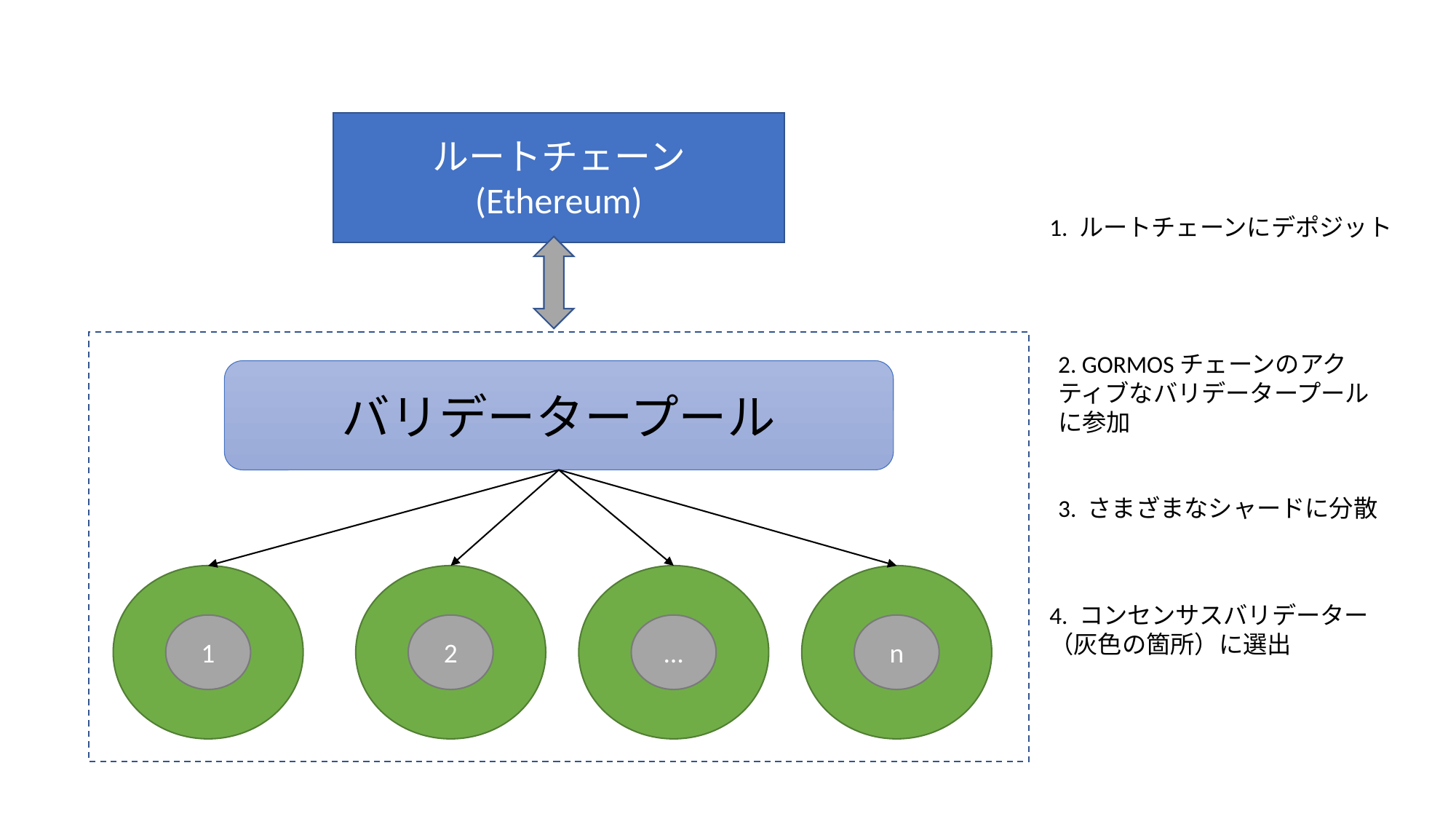

ルートチェーン
(Ethereum)
1. ルートチェーンにデポジット

2. GORMOSチェーンのアクティブなバリデータープールに参加
バリデータープール
3. さまざまなシャードに分散

1

2

…

n
4. コンセンサスバリデーター（灰色の箇所）に選出